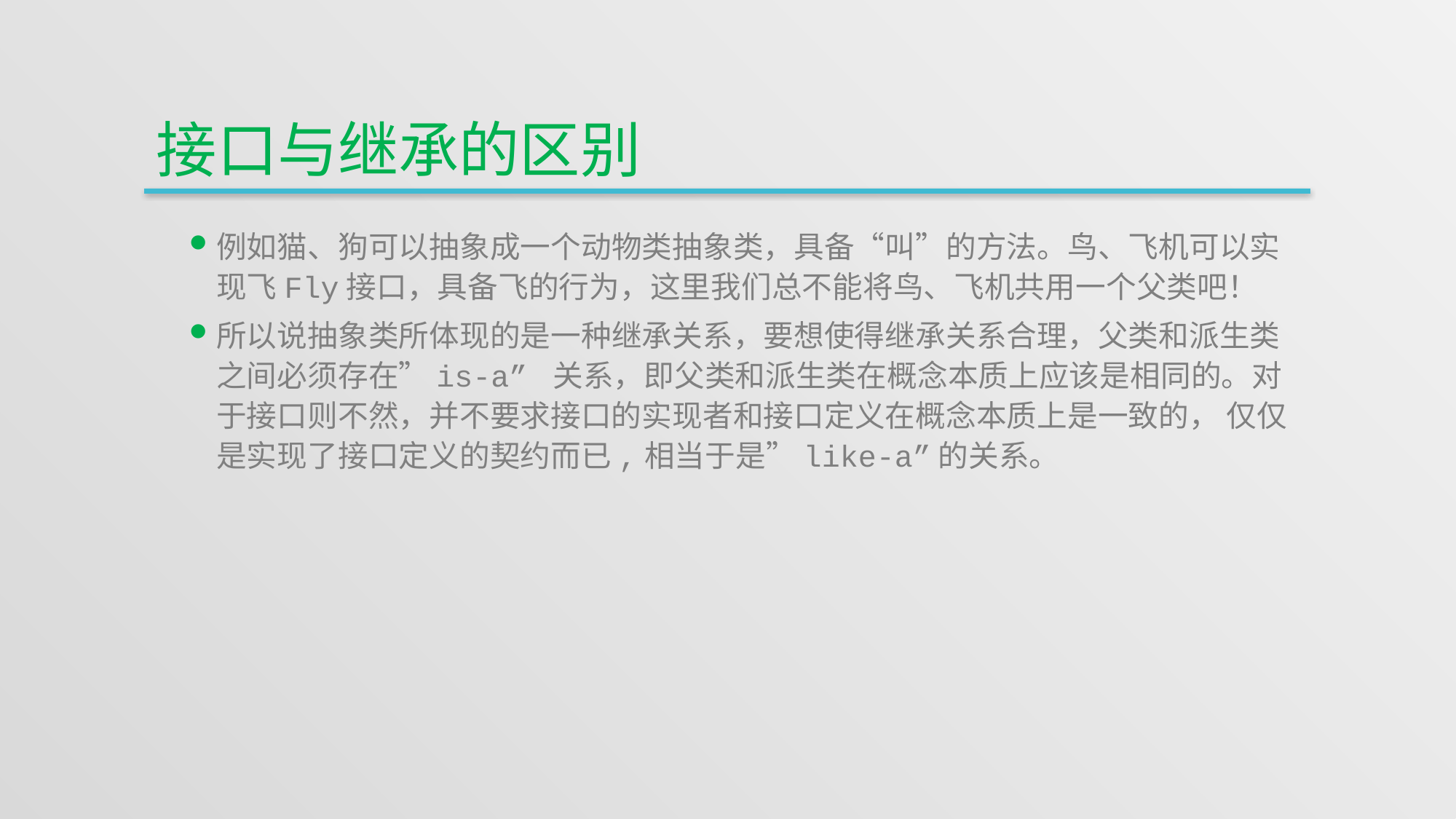

# 接口与继承的区别
例如猫、狗可以抽象成一个动物类抽象类，具备“叫”的方法。鸟、飞机可以实现飞Fly接口，具备飞的行为，这里我们总不能将鸟、飞机共用一个父类吧！
所以说抽象类所体现的是一种继承关系，要想使得继承关系合理，父类和派生类之间必须存在”is-a” 关系，即父类和派生类在概念本质上应该是相同的。对于接口则不然，并不要求接口的实现者和接口定义在概念本质上是一致的， 仅仅是实现了接口定义的契约而已,相当于是”like-a”的关系。